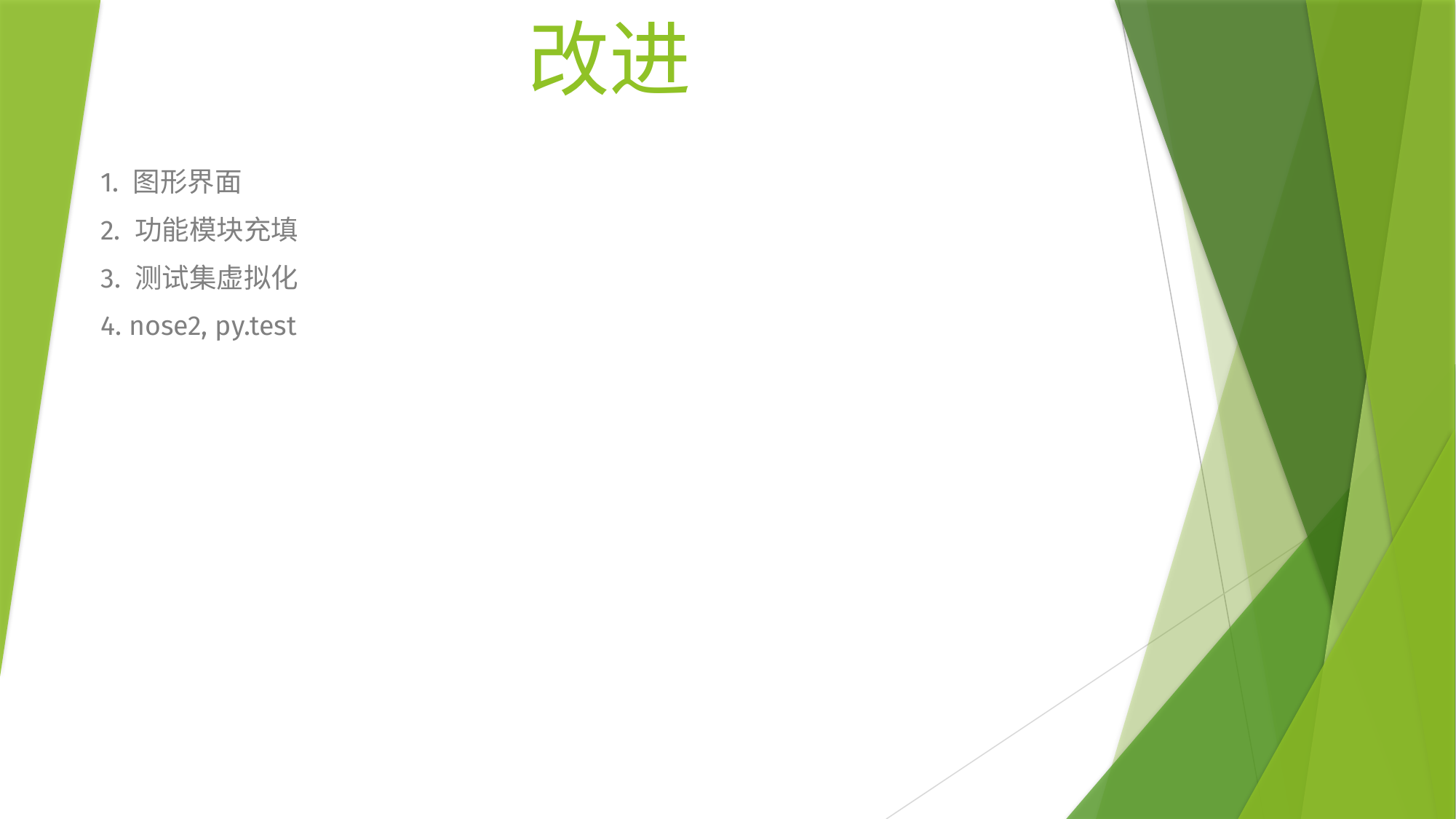

# 改进

1. 图形界面
2. 功能模块充填
3. 测试集虚拟化
4. nose2, py.test